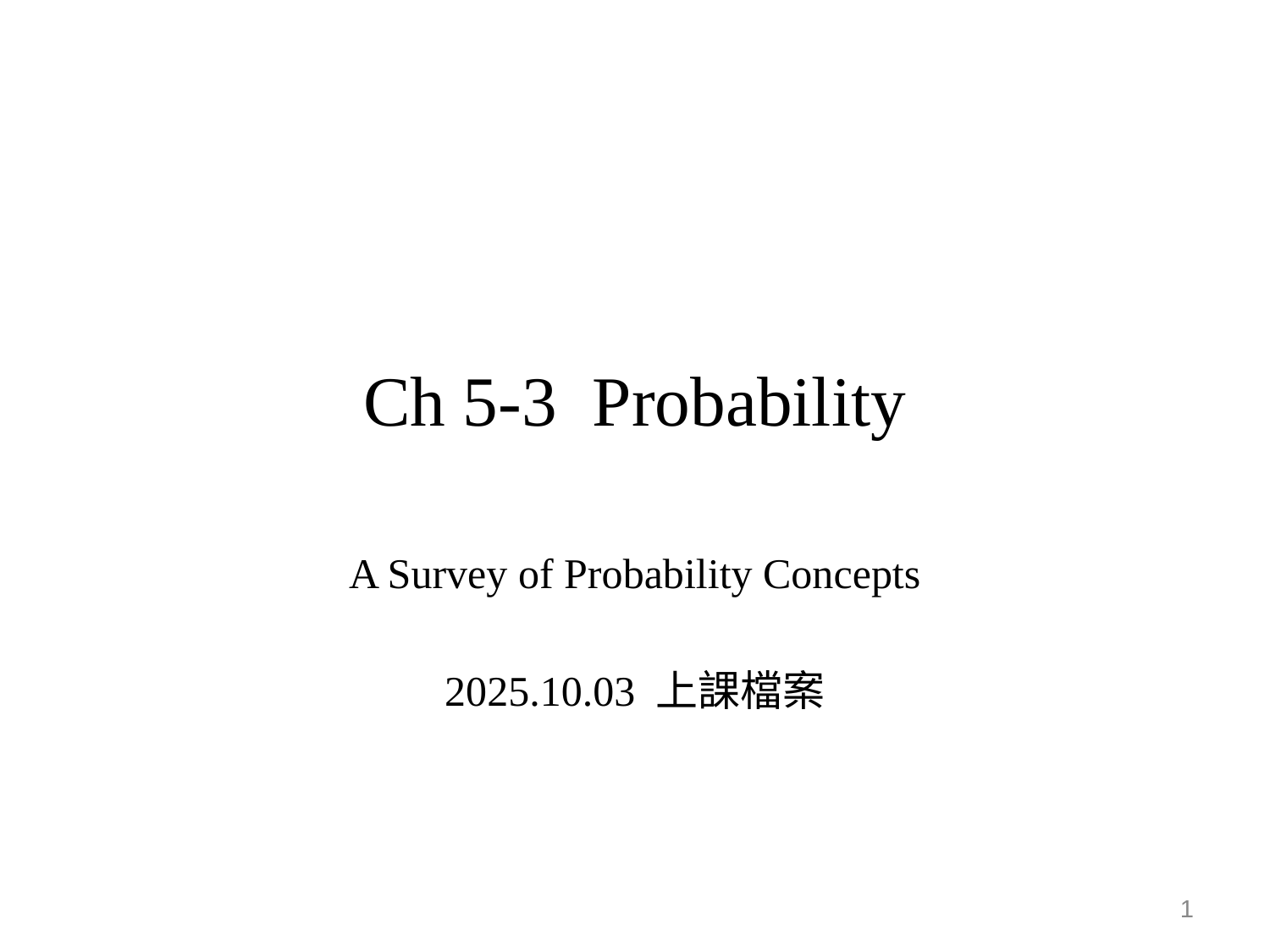

# Ch 5-3  Probability
A Survey of Probability Concepts

2025.10.03 上課檔案
1